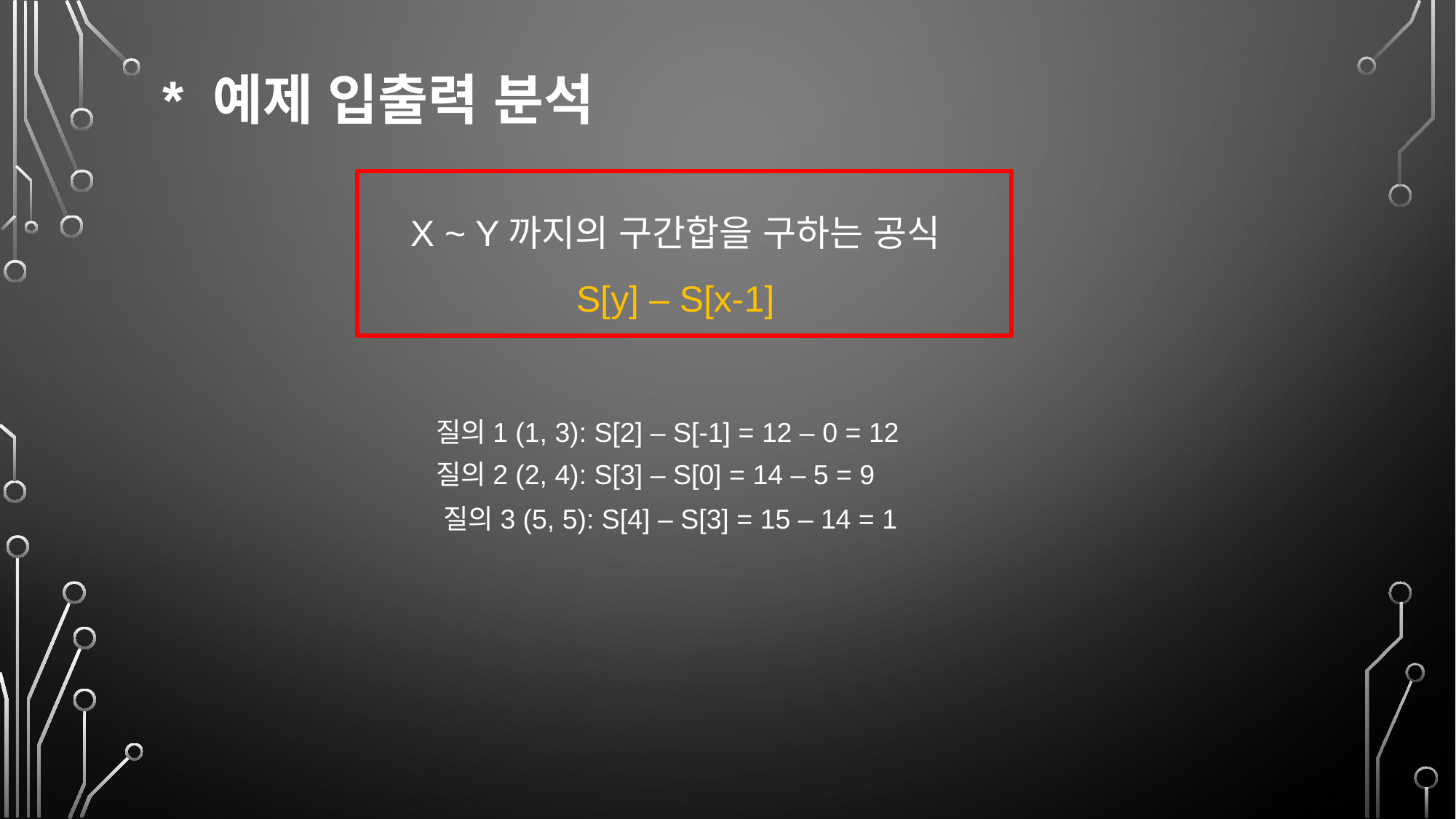

* 예제 입출력 분석

X ~ Y까지의 구간합을 구하는 공식
S[y] – S[x-1]
질의1 (1, 3): S[2] – S[-1] = 12 – 0 = 12
질의2 (2, 4): S[3] – S[0] = 14 – 5 = 9
질의3 (5, 5): S[4] – S[3] = 15 – 14 = 1